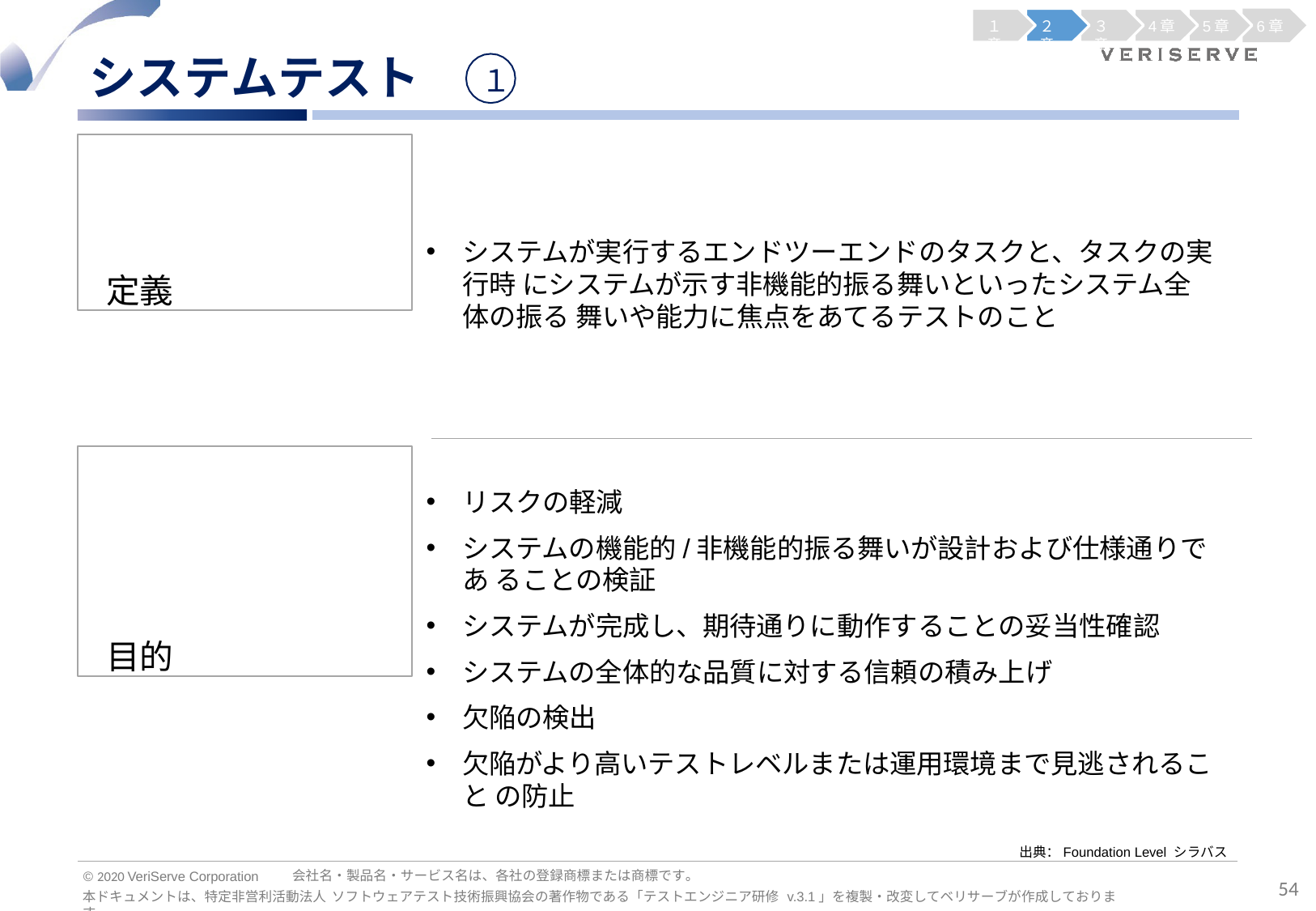

１章
２章
３章
4章
5章
6章
システムテスト

１

定義
システムが実行するエンドツーエンドのタスクと、タスクの実行時 にシステムが示す非機能的振る舞いといったシステム全体の振る 舞いや能力に焦点をあてるテストのこと

目的
リスクの軽減
システムの機能的/非機能的振る舞いが設計および仕様通りであ ることの検証
システムが完成し、期待通りに動作することの妥当性確認
システムの全体的な品質に対する信頼の積み上げ
欠陥の検出
欠陥がより高いテストレベルまたは運用環境まで見逃されること の防止
出典：Foundation Level シラバス
会社名・製品名・サービス名は、各社の登録商標または商標です。
© 2020 VeriServe Corporation
54
本ドキュメントは、特定非営利活動法人 ソフトウェアテスト技術振興協会の著作物である「テストエンジニア研修 v.3.1」を複製・改変してベリサーブが作成しております。